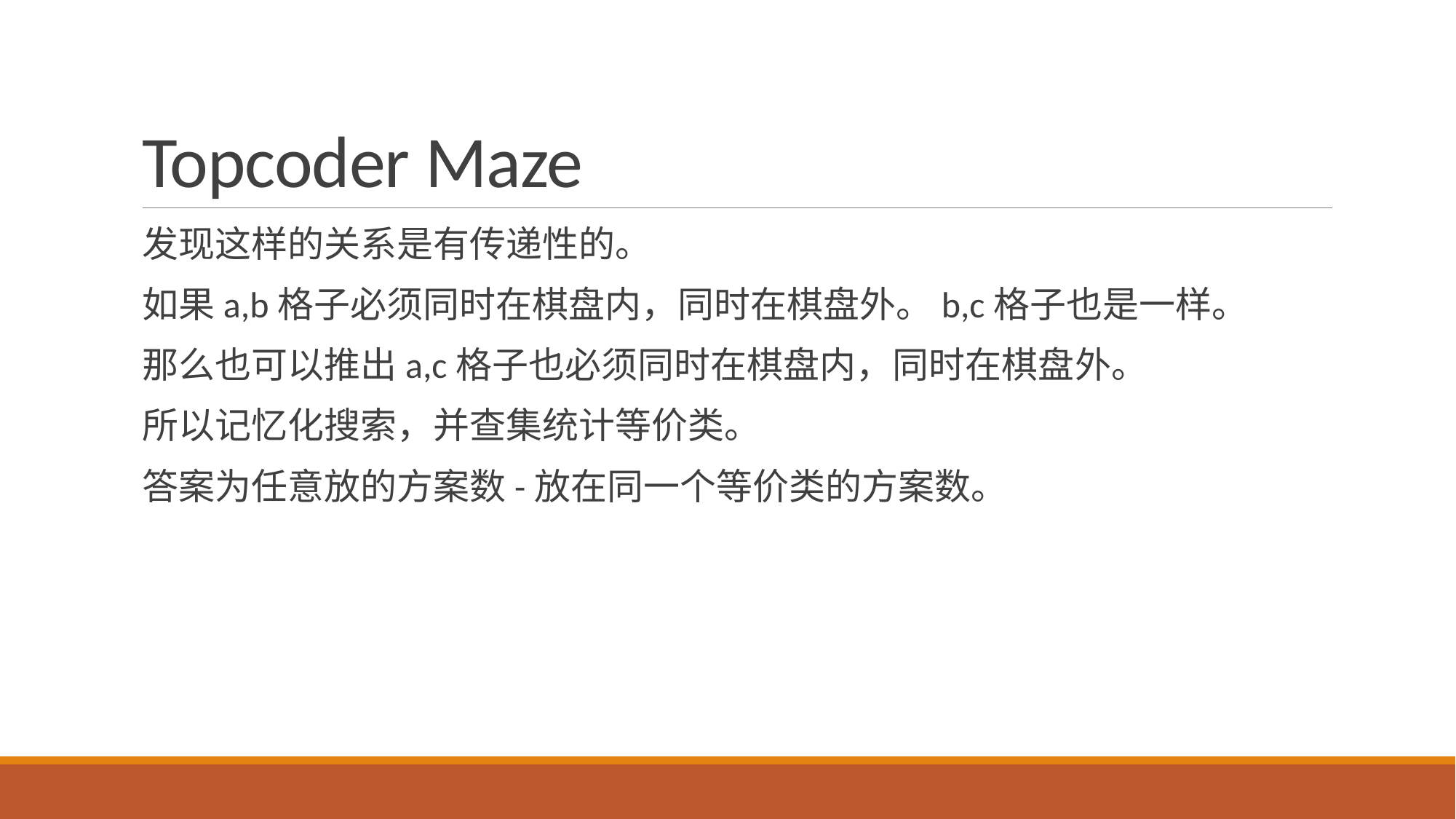

# Topcoder Maze
发现这样的关系是有传递性的。
如果a,b格子必须同时在棋盘内，同时在棋盘外。b,c格子也是一样。
那么也可以推出a,c格子也必须同时在棋盘内，同时在棋盘外。
所以记忆化搜索，并查集统计等价类。
答案为任意放的方案数-放在同一个等价类的方案数。